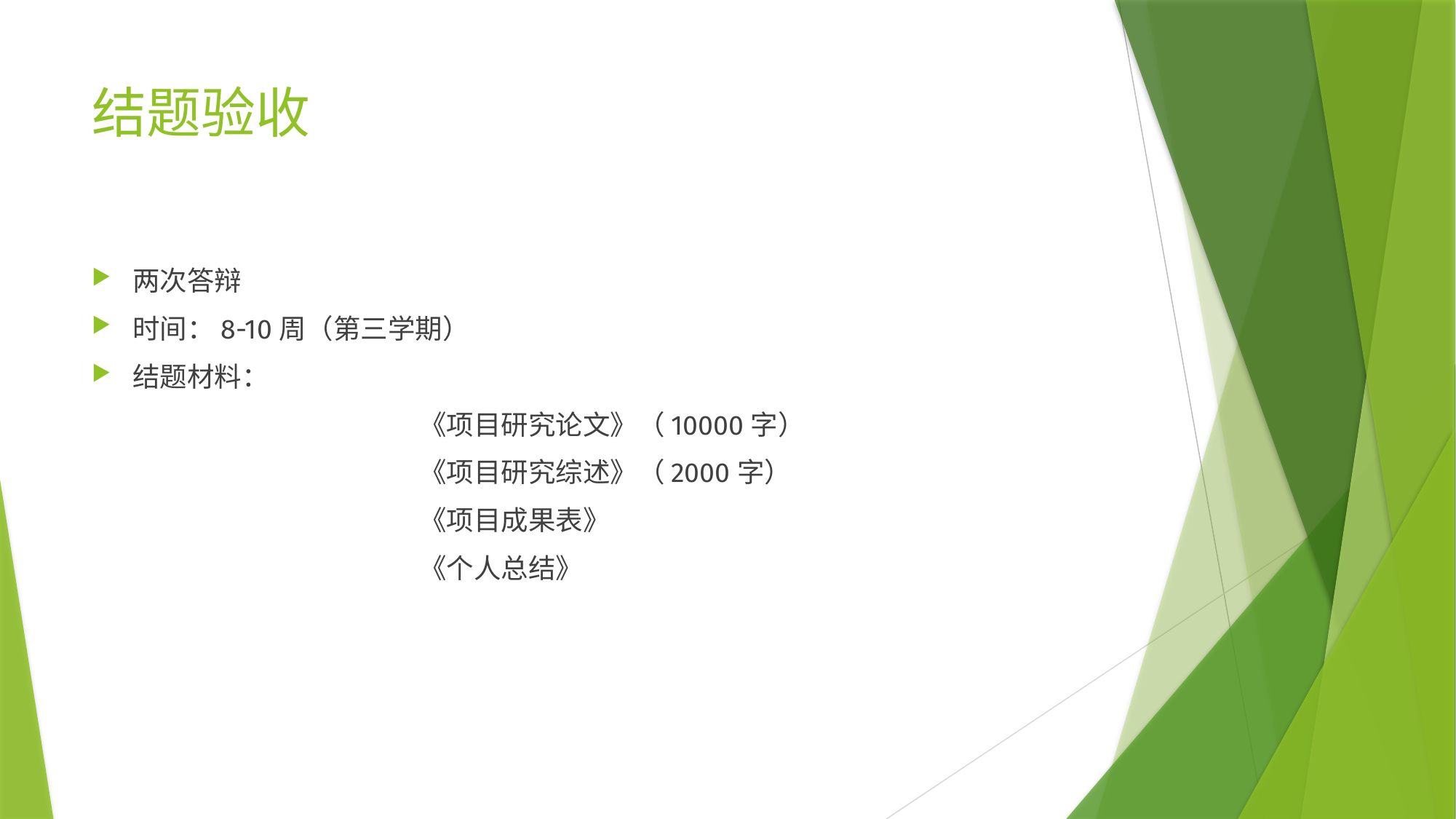

# 结题验收
两次答辩
时间：8-10周（第三学期）
结题材料：
			《项目研究论文》（10000字）
			《项目研究综述》（2000字）
			《项目成果表》
			《个人总结》